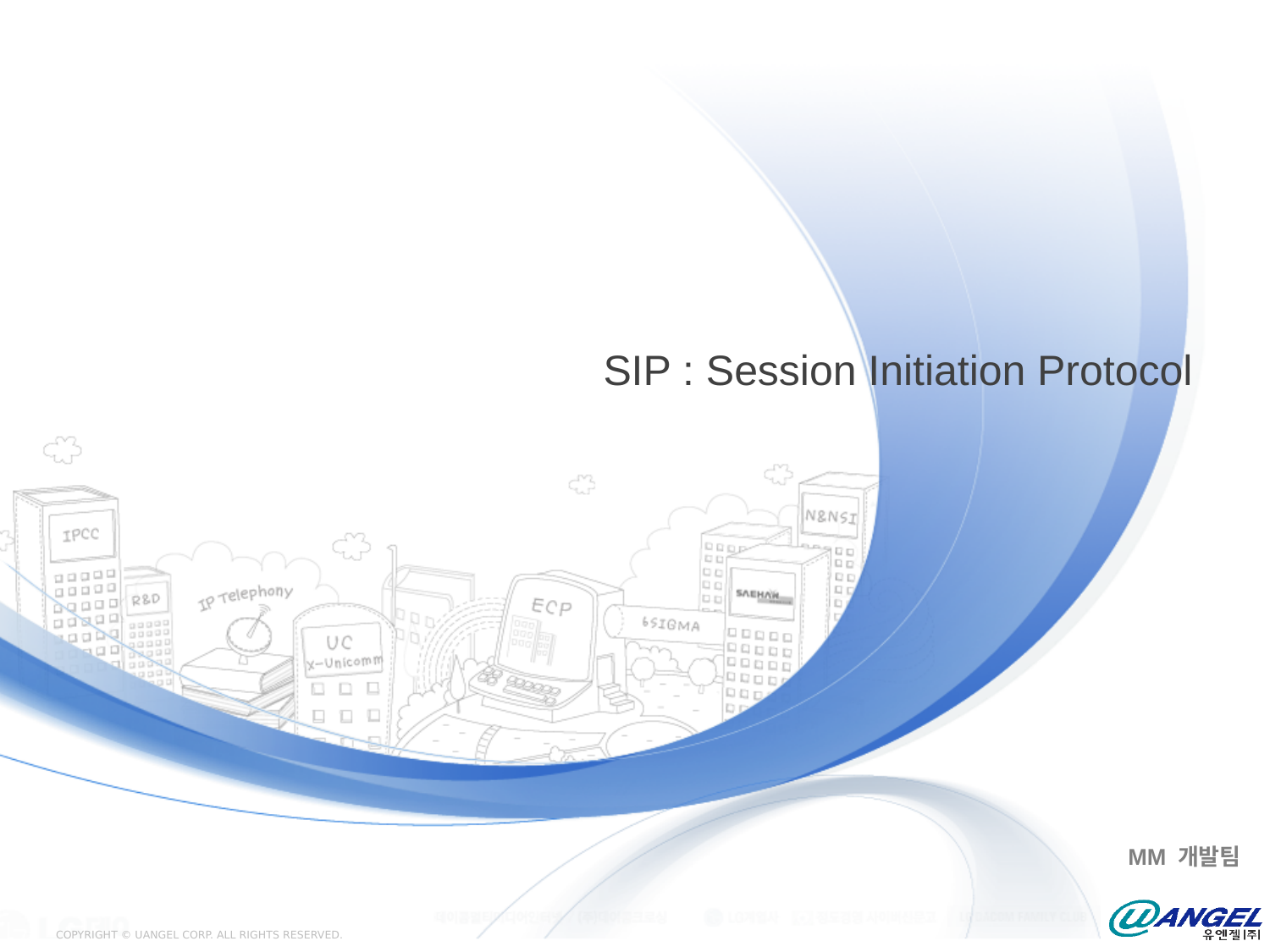

SIP : Session Initiation Protocol

MM 개발팀